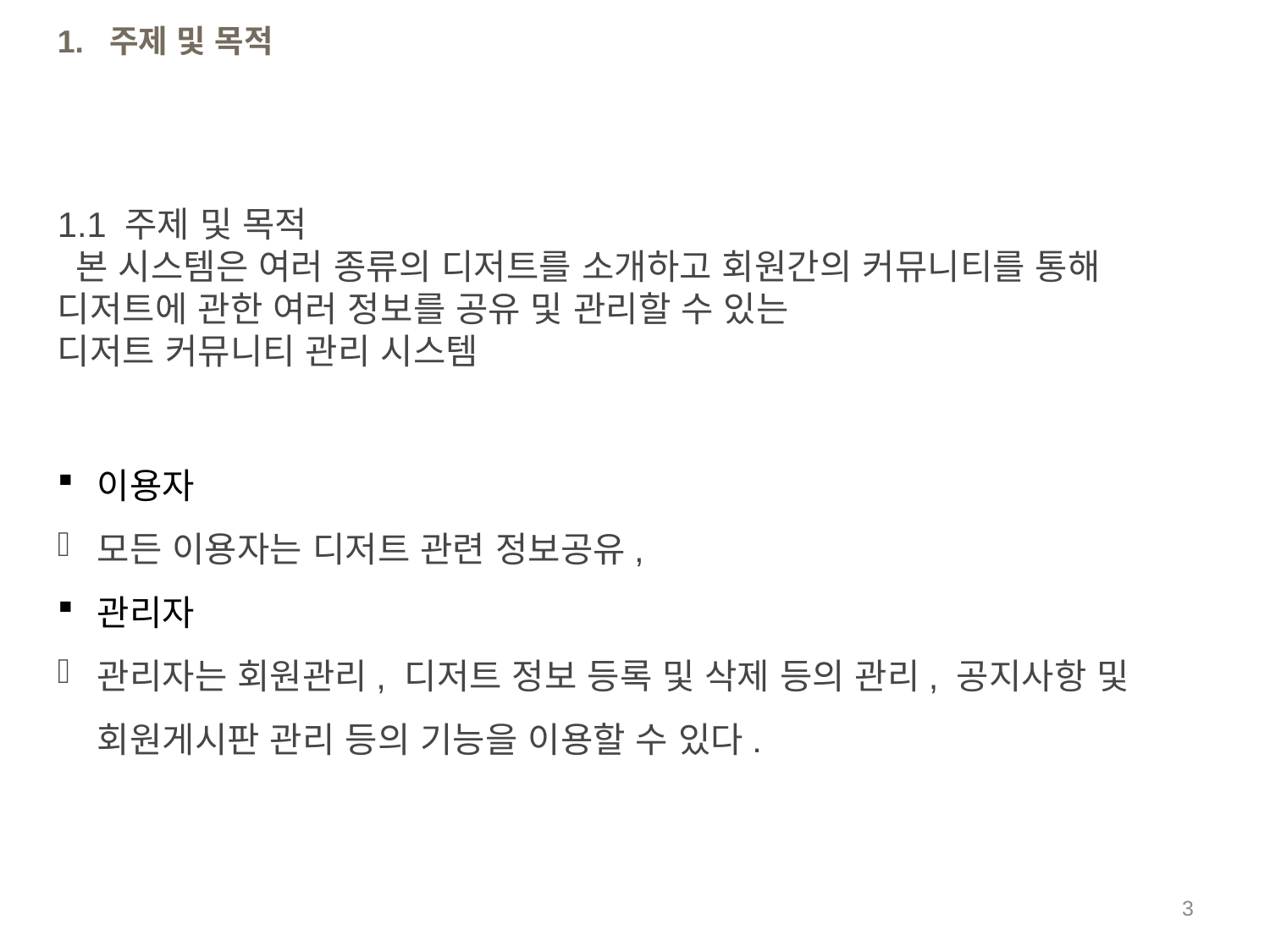

1.  주제 및 목적
1.1 주제 및 목적
 본 시스템은 여러 종류의 디저트를 소개하고 회원간의 커뮤니티를 통해
디저트에 관한 여러 정보를 공유 및 관리할 수 있는
디저트 커뮤니티 관리 시스템

이용자
모든 이용자는 디저트 관련 정보공유,
관리자
관리자는 회원관리, 디저트 정보 등록 및 삭제 등의 관리, 공지사항 및 회원게시판 관리 등의 기능을 이용할 수 있다.

3